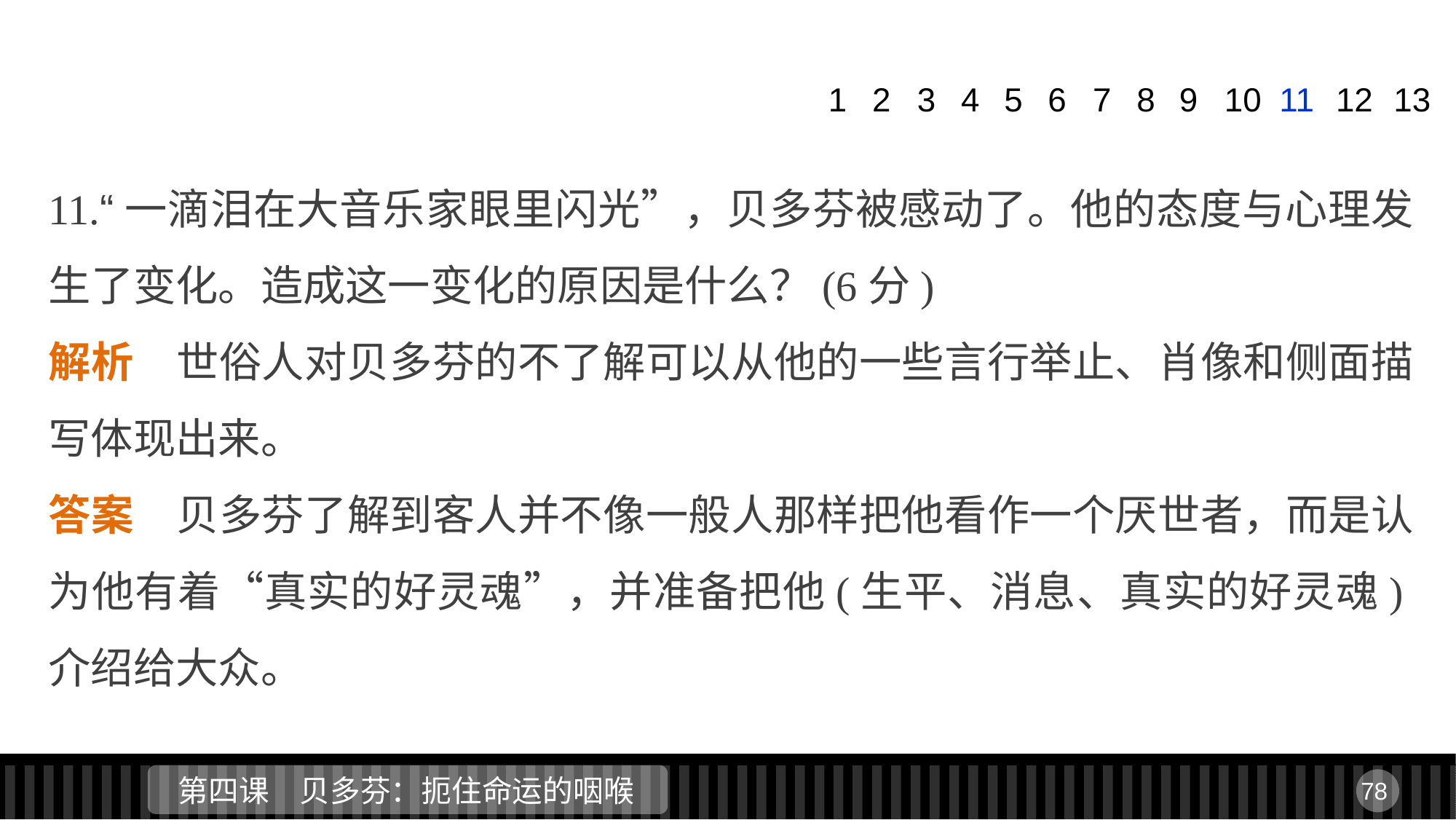

1
2
3
4
5
6
7
8
9
11
12
13
10
11.“一滴泪在大音乐家眼里闪光”，贝多芬被感动了。他的态度与心理发生了变化。造成这一变化的原因是什么？(6分)
解析　世俗人对贝多芬的不了解可以从他的一些言行举止、肖像和侧面描写体现出来。
答案　贝多芬了解到客人并不像一般人那样把他看作一个厌世者，而是认为他有着“真实的好灵魂”，并准备把他(生平、消息、真实的好灵魂)介绍给大众。